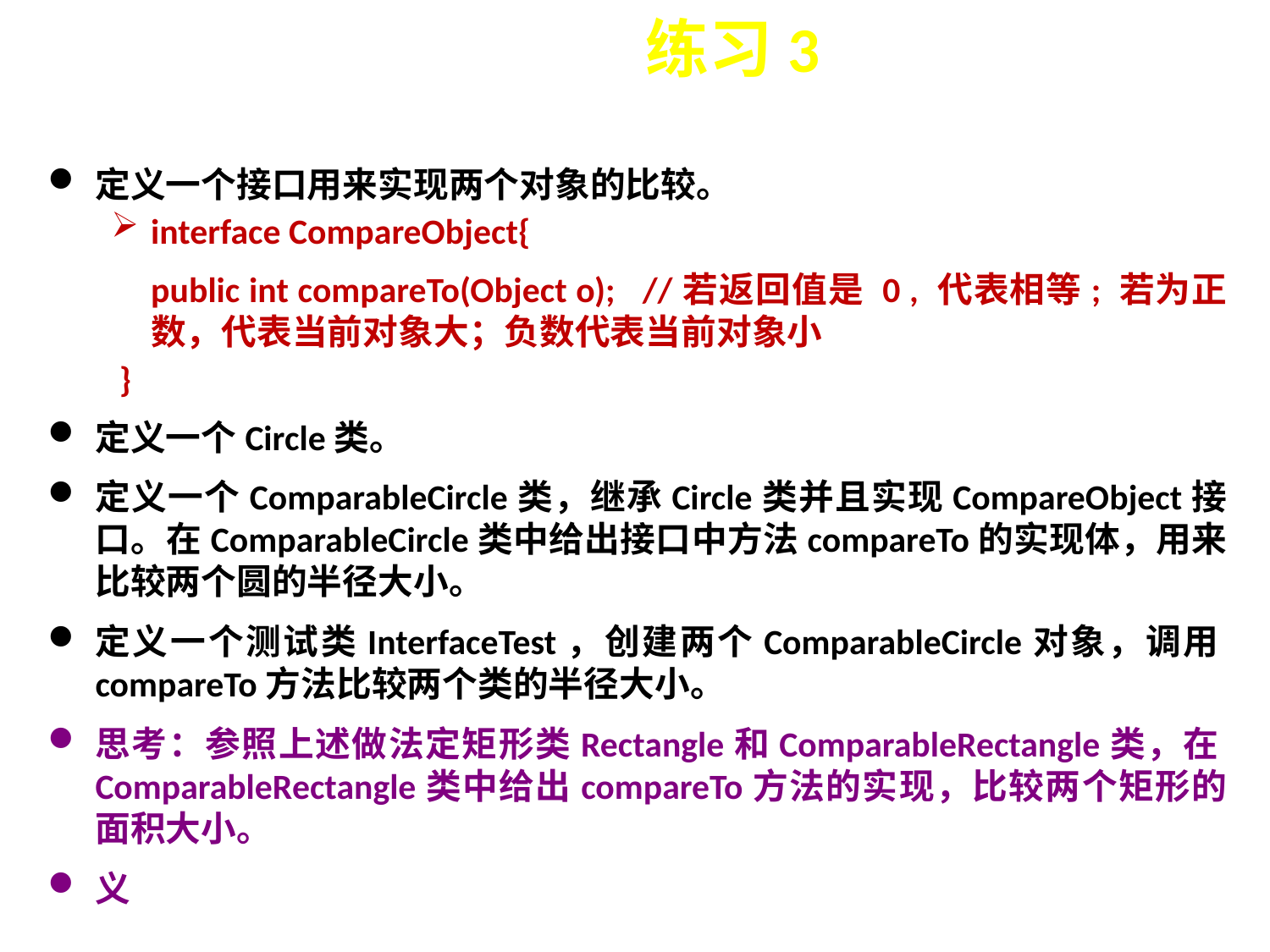

# 练习3
定义一个接口用来实现两个对象的比较。
interface CompareObject{
	public int compareTo(Object o);   //若返回值是 0 , 代表相等; 若为正数，代表当前对象大；负数代表当前对象小
 }
定义一个Circle类。
定义一个ComparableCircle类，继承Circle类并且实现CompareObject接口。在ComparableCircle类中给出接口中方法compareTo的实现体，用来比较两个圆的半径大小。
定义一个测试类InterfaceTest，创建两个ComparableCircle对象，调用compareTo方法比较两个类的半径大小。
思考：参照上述做法定矩形类Rectangle和ComparableRectangle类，在ComparableRectangle类中给出compareTo方法的实现，比较两个矩形的面积大小。
义